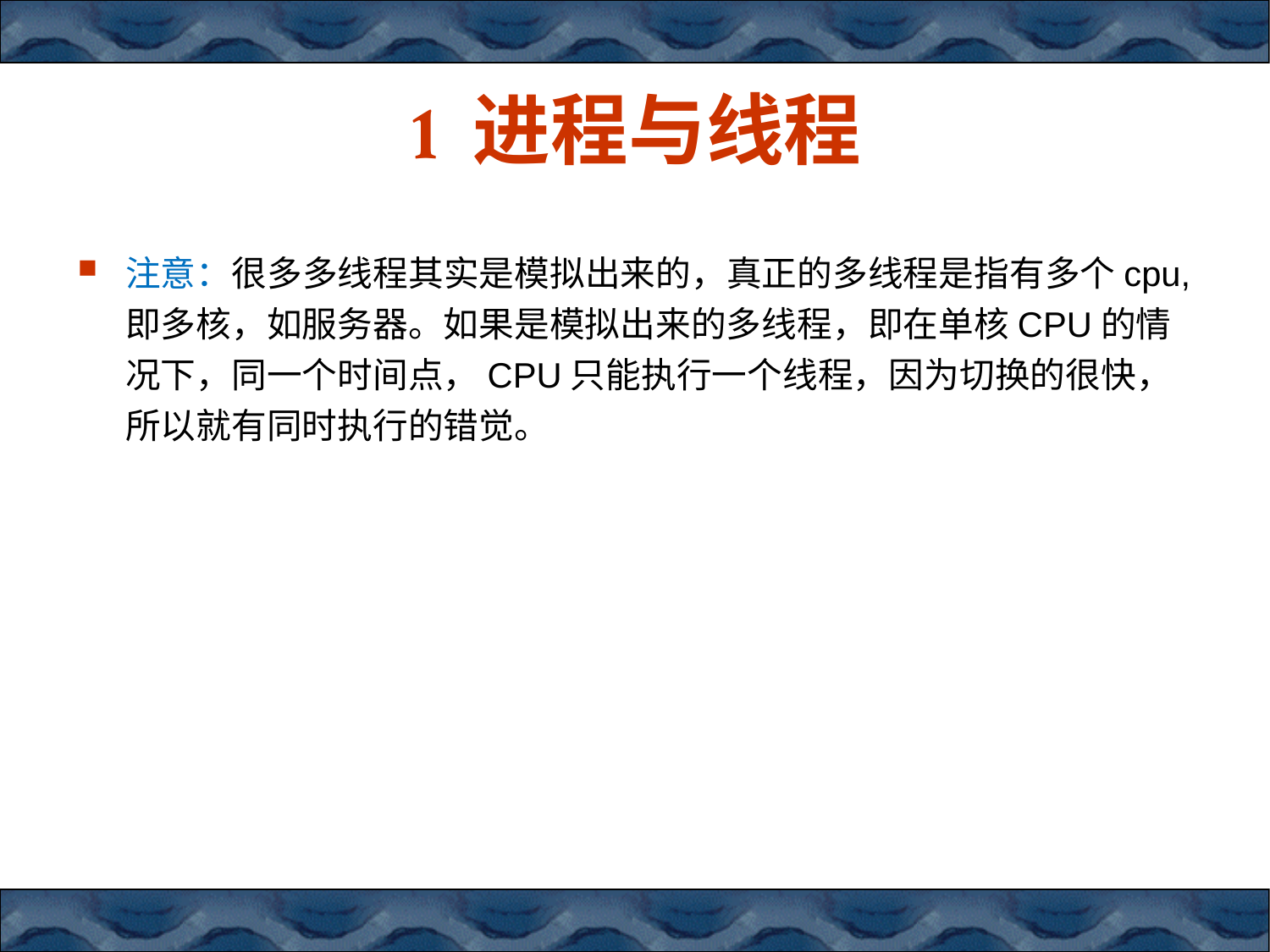

# 1 进程与线程
注意：很多多线程其实是模拟出来的，真正的多线程是指有多个cpu,即多核，如服务器。如果是模拟出来的多线程，即在单核CPU的情况下，同一个时间点，CPU只能执行一个线程，因为切换的很快，所以就有同时执行的错觉。